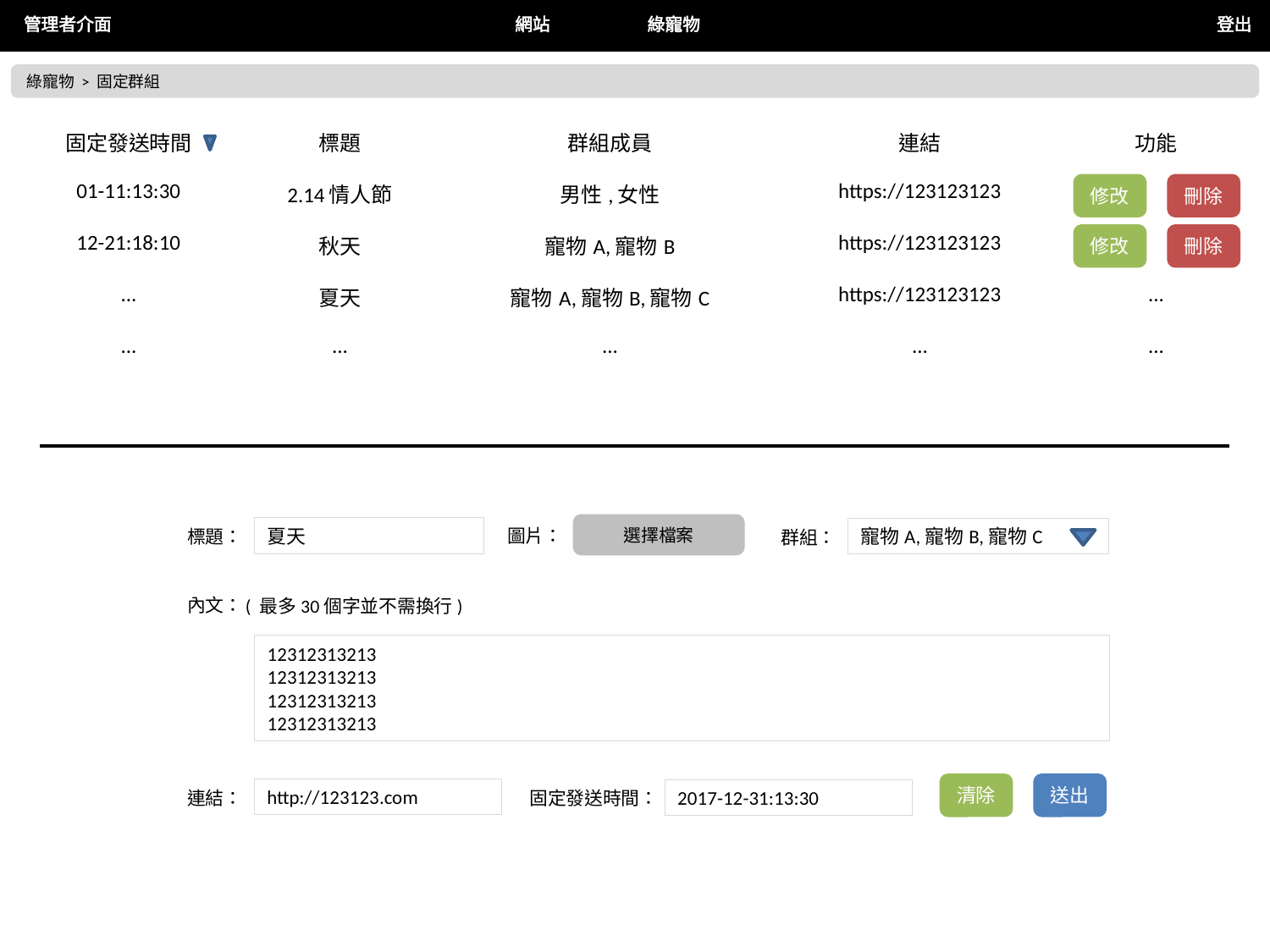

綠寵物
網站
登出
管理者介面
綠寵物 > 固定群組
| 固定發送時間 | 標題 | 群組成員 | 連結 | 功能 |
| --- | --- | --- | --- | --- |
| 01-11:13:30 | 2.14情人節 | 男性,女性 | https://123123123 |  |
| 12-21:18:10 | 秋天 | 寵物A,寵物B | https://123123123 |  |
| ... | 夏天 | 寵物A,寵物B,寵物C | https://123123123 | ... |
| ... | ... | ... | ... | ... |

修改
刪除
修改
刪除
選擇檔案
夏天
圖片：
寵物A,寵物B,寵物C
標題：
群組：

內文：
( 最多30個字並不需換行)
12312313213
12312313213
12312313213
12312313213
清除
送出
http://123123.com
2017-12-31:13:30
連結：
固定發送時間：